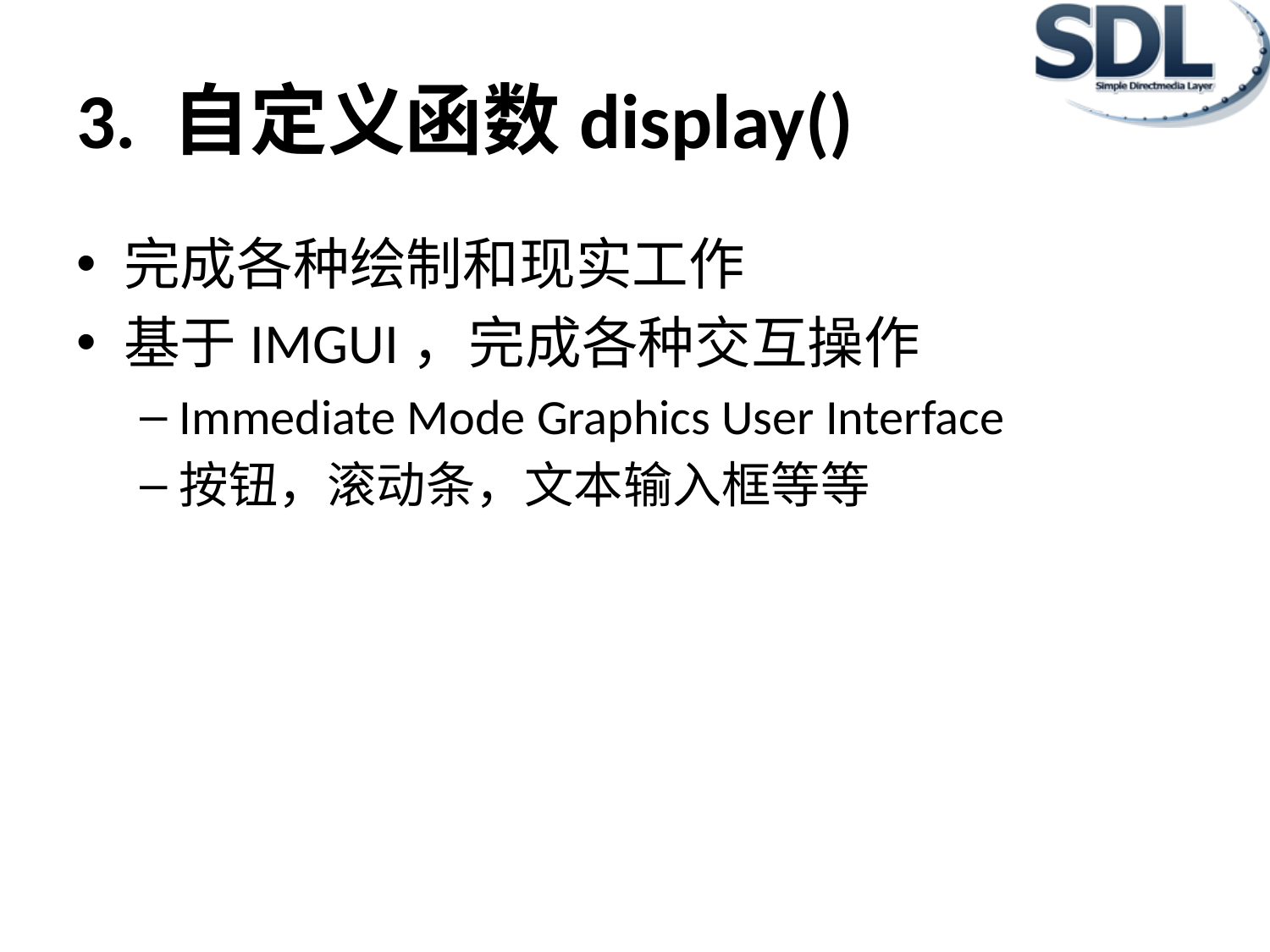

# 3. 自定义函数display()
完成各种绘制和现实工作
基于IMGUI，完成各种交互操作
Immediate Mode Graphics User Interface
按钮，滚动条，文本输入框等等